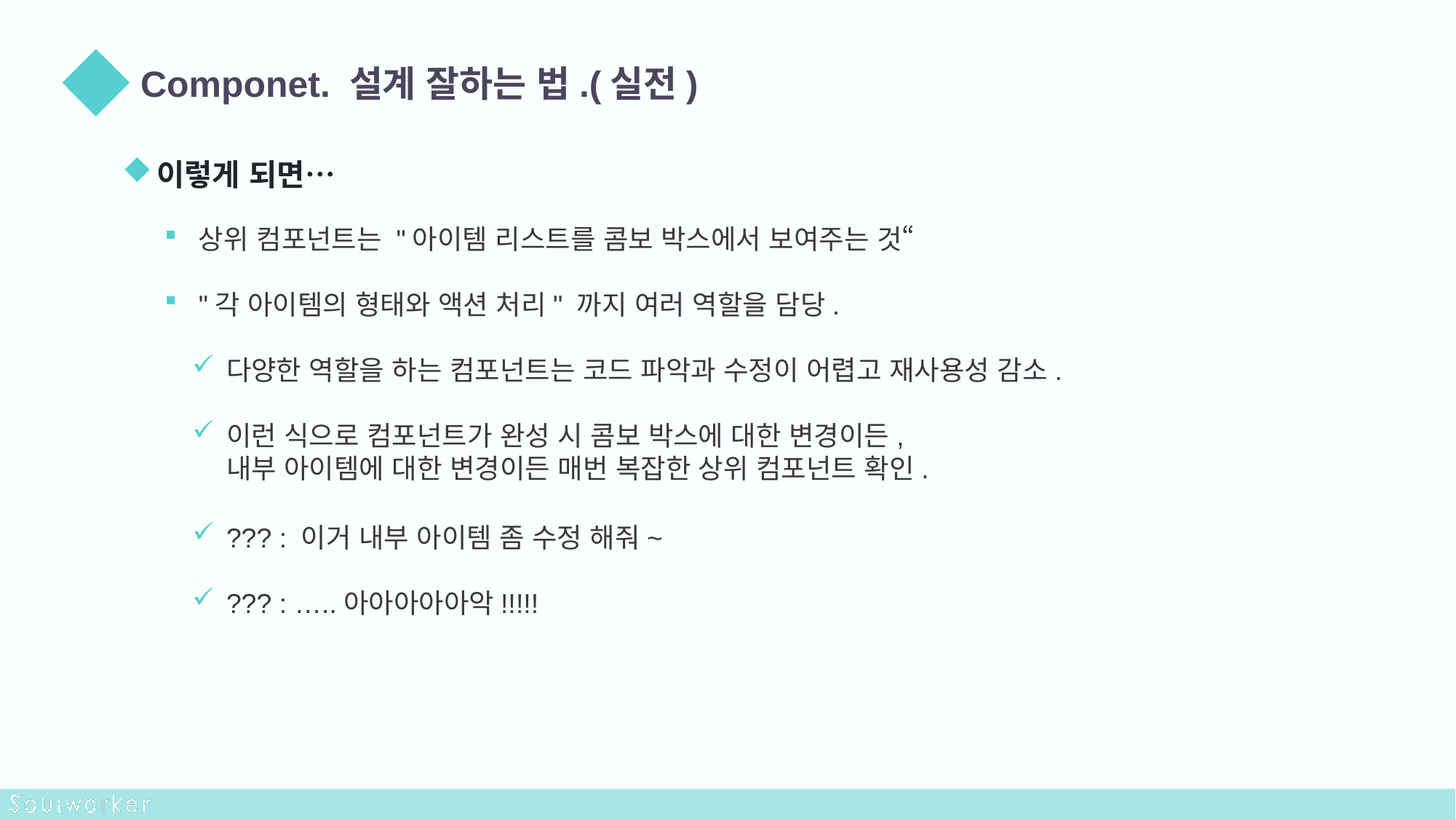

Componet. 설계 잘하는 법.(실전)
이렇게 되면…
상위 컴포넌트는 "아이템 리스트를 콤보 박스에서 보여주는 것“

"각 아이템의 형태와 액션 처리" 까지 여러 역할을 담당.
다양한 역할을 하는 컴포넌트는 코드 파악과 수정이 어렵고 재사용성 감소.

이런 식으로 컴포넌트가 완성 시 콤보 박스에 대한 변경이든,
내부 아이템에 대한 변경이든 매번 복잡한 상위 컴포넌트 확인.
??? : 이거 내부 아이템 좀 수정 해줘~

??? : …..아아아아아악!!!!!